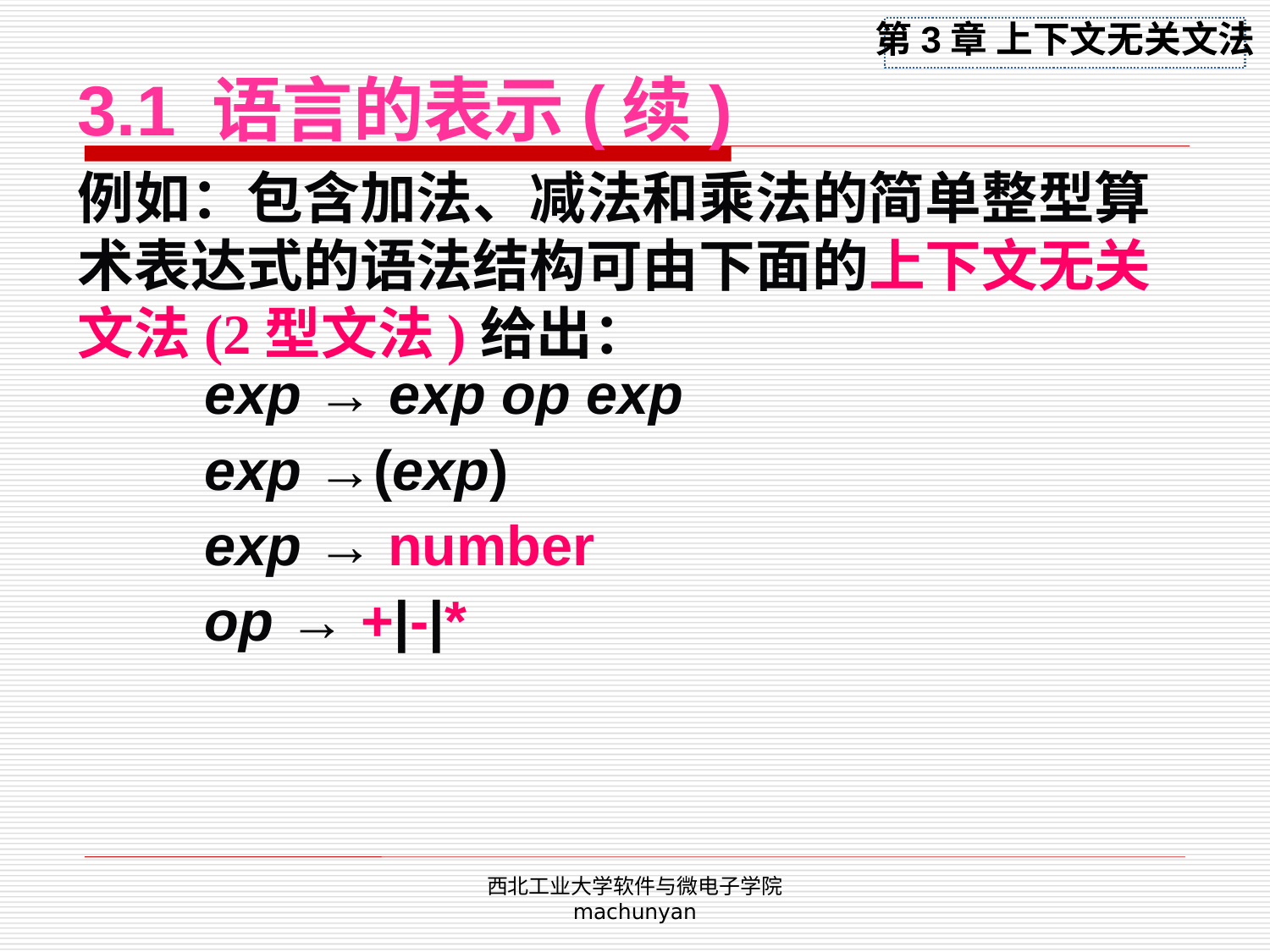

# 3.1 语言的表示(续)
例如：包含加法、减法和乘法的简单整型算术表达式的语法结构可由下面的上下文无关文法(2型文法)给出：
exp → exp op exp
exp →(exp)
exp → number
op → +|-|*

西北工业大学软件与微电子学院 machunyan
8